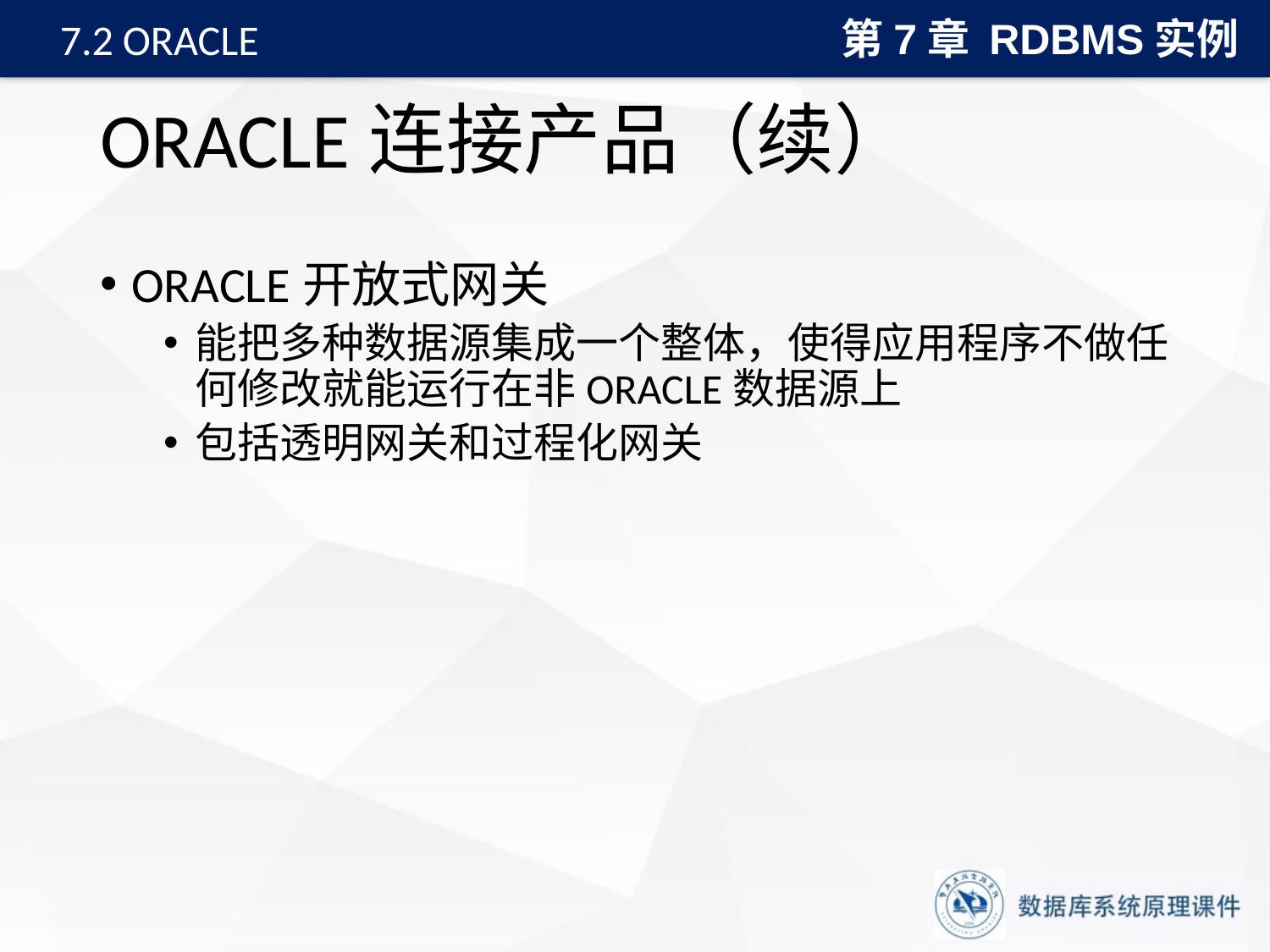

第7章 RDBMS实例
7.2 ORACLE
# ORACLE连接产品（续）
ORACLE开放式网关
能把多种数据源集成一个整体，使得应用程序不做任何修改就能运行在非ORACLE数据源上
包括透明网关和过程化网关